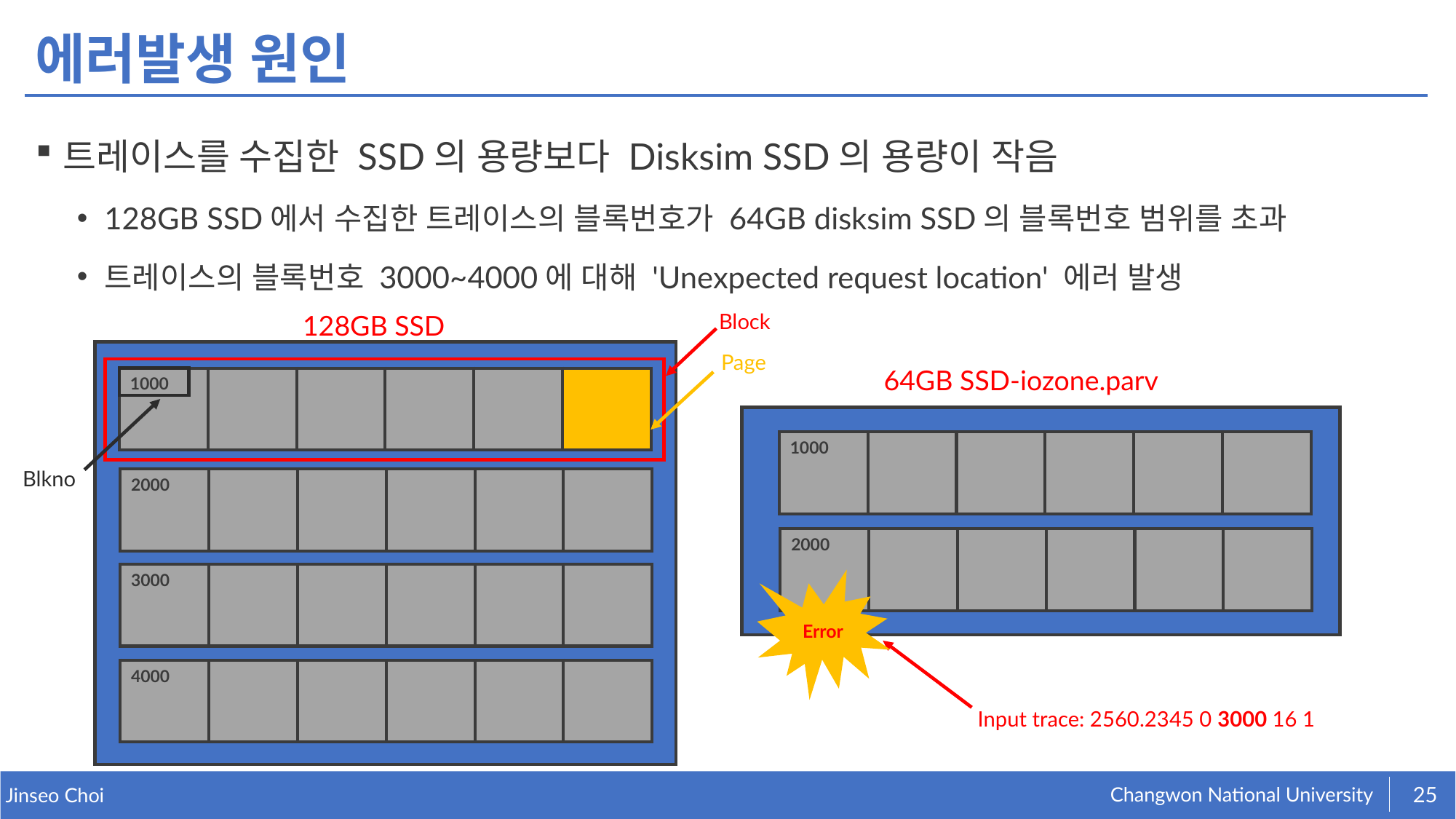

# 에러발생 원인
트레이스를 수집한 SSD의 용량보다 Disksim SSD의 용량이 작음
128GB SSD에서 수집한 트레이스의 블록번호가 64GB disksim SSD의 블록번호 범위를 초과
트레이스의 블록번호 3000~4000에 대해 'Unexpected request location' 에러 발생

128GB SSD
Block

Page
64GB SSD-iozone.parv

| 1000 |  |  |  |  |  |
| --- | --- | --- | --- | --- | --- |

| 1000 |  |  |  |  |  |
| --- | --- | --- | --- | --- | --- |
Blkno
| 2000 |  |  |  |  |  |
| --- | --- | --- | --- | --- | --- |
| 2000 |  |  |  |  |  |
| --- | --- | --- | --- | --- | --- |
| 3000 |  |  |  |  |  |
| --- | --- | --- | --- | --- | --- |
Error
| 4000 |  |  |  |  |  |
| --- | --- | --- | --- | --- | --- |
Input trace: 2560.2345 0 3000 16 1
25